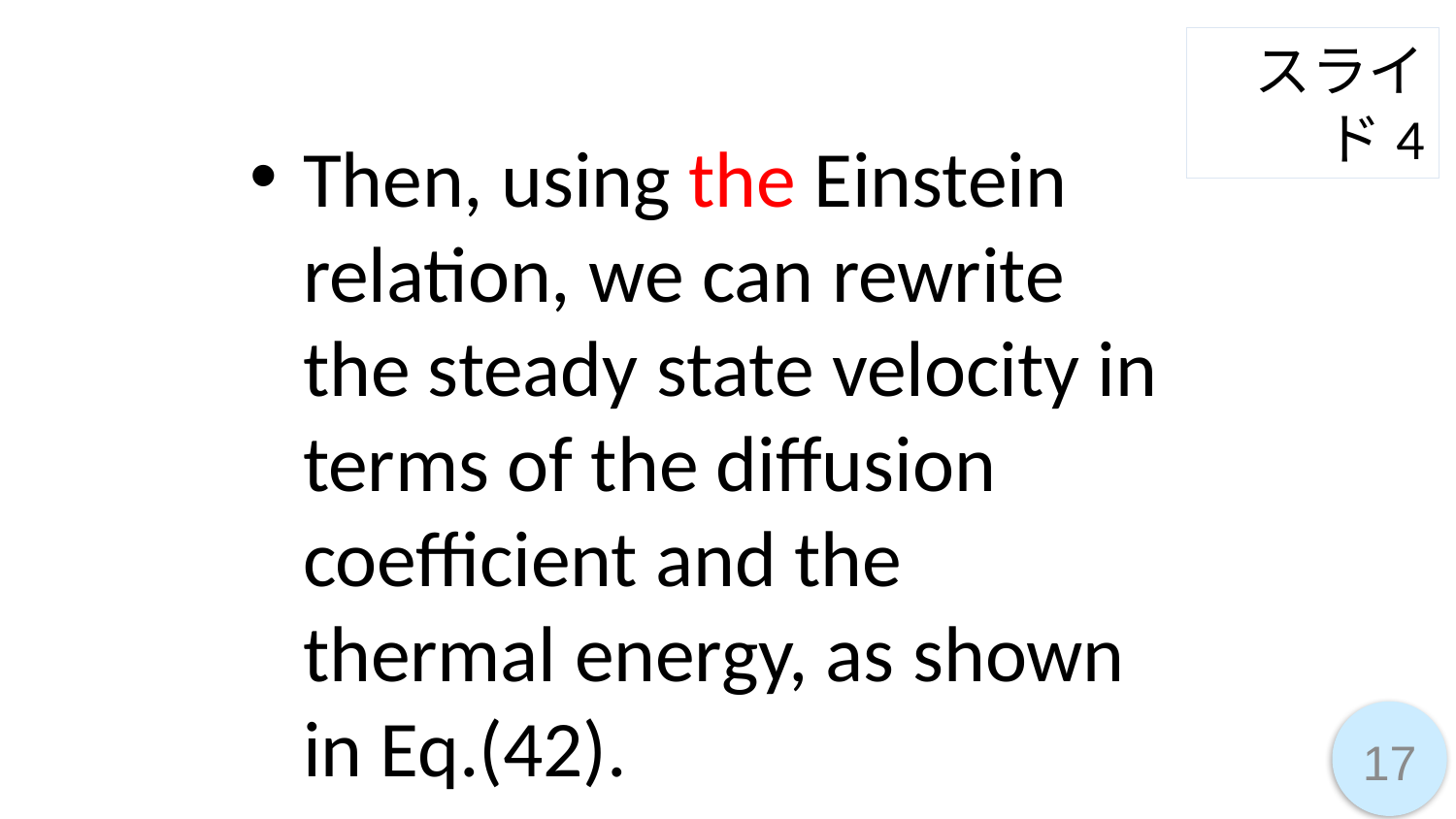

スライド4
Then, using the Einstein relation, we can rewrite the steady state velocity in terms of the diffusion coefficient and the thermal energy, as shown in Eq.(42).
17